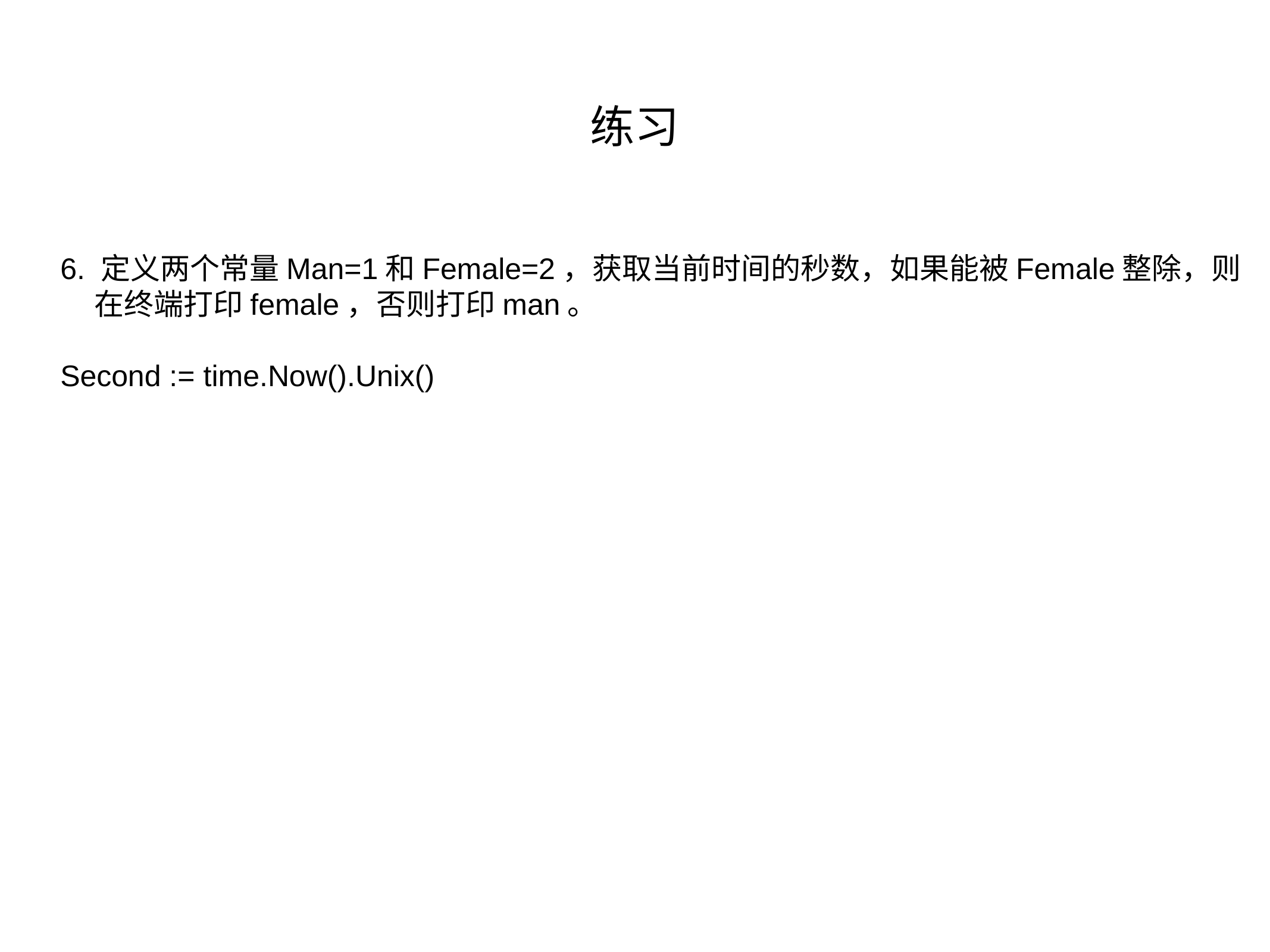

练习
6. 定义两个常量Man=1和Female=2，获取当前时间的秒数，如果能被Female整除，则
    在终端打印female，否则打印man。

Second := time.Now().Unix()